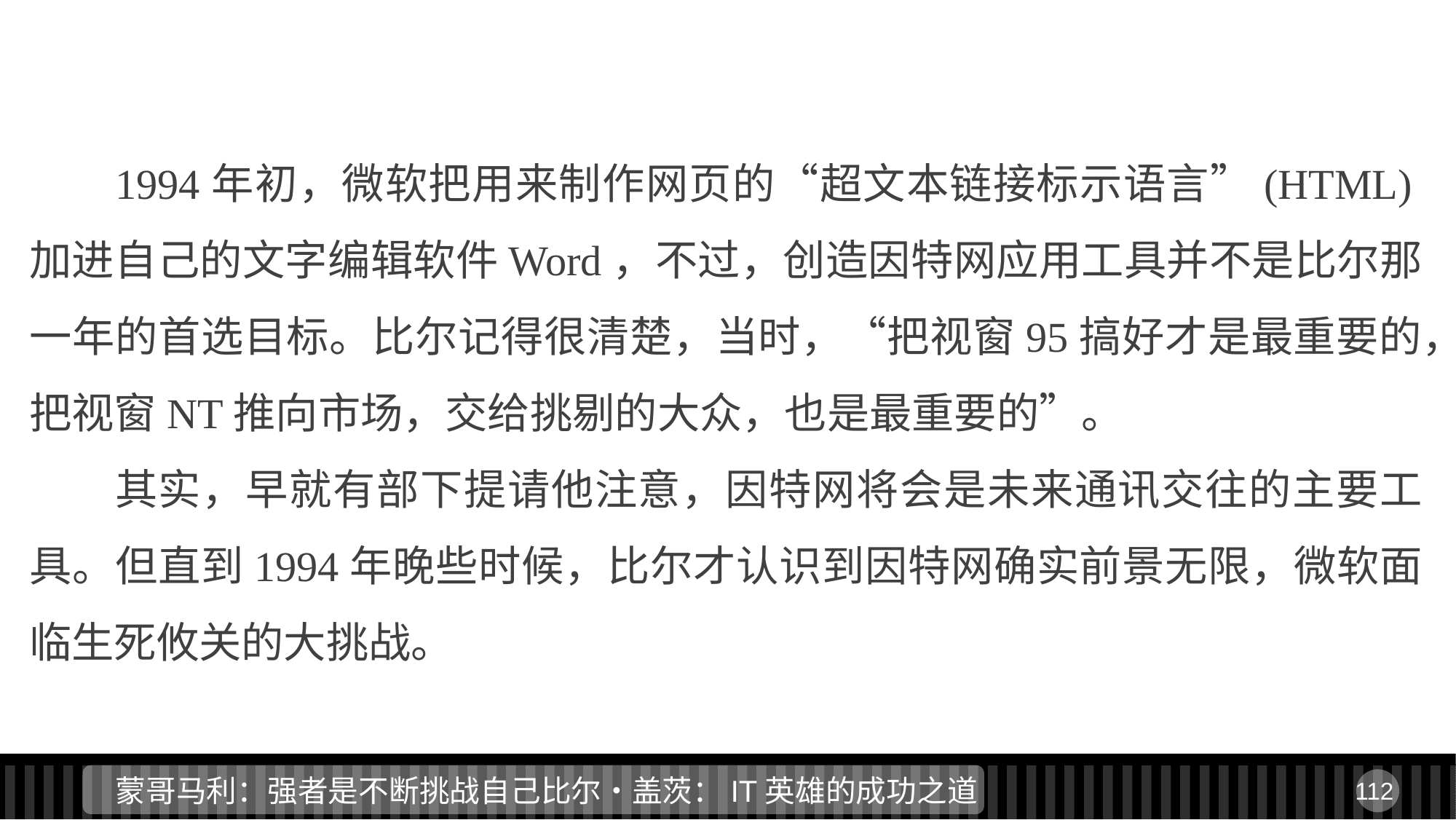

1994年初，微软把用来制作网页的“超文本链接标示语言”(HTML)加进自己的文字编辑软件Word，不过，创造因特网应用工具并不是比尔那一年的首选目标。比尔记得很清楚，当时，“把视窗95搞好才是最重要的，把视窗NT推向市场，交给挑剔的大众，也是最重要的”。
其实，早就有部下提请他注意，因特网将会是未来通讯交往的主要工具。但直到1994年晚些时候，比尔才认识到因特网确实前景无限，微软面临生死攸关的大挑战。